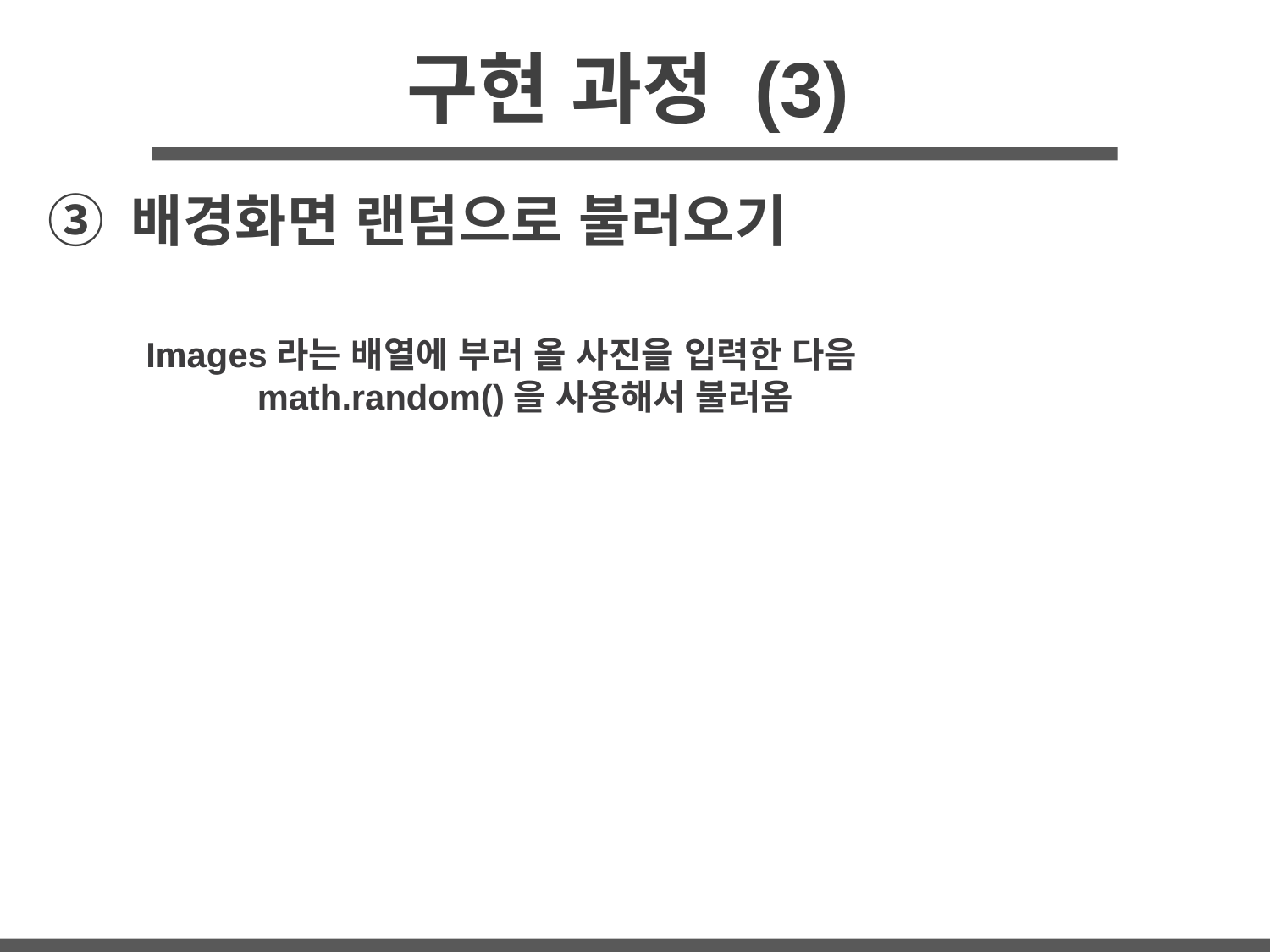

# 구현 과정 (3)

③ 배경화면 랜덤으로 불러오기

Images라는 배열에 부러 올 사진을 입력한 다음 math.random()을 사용해서 불러옴